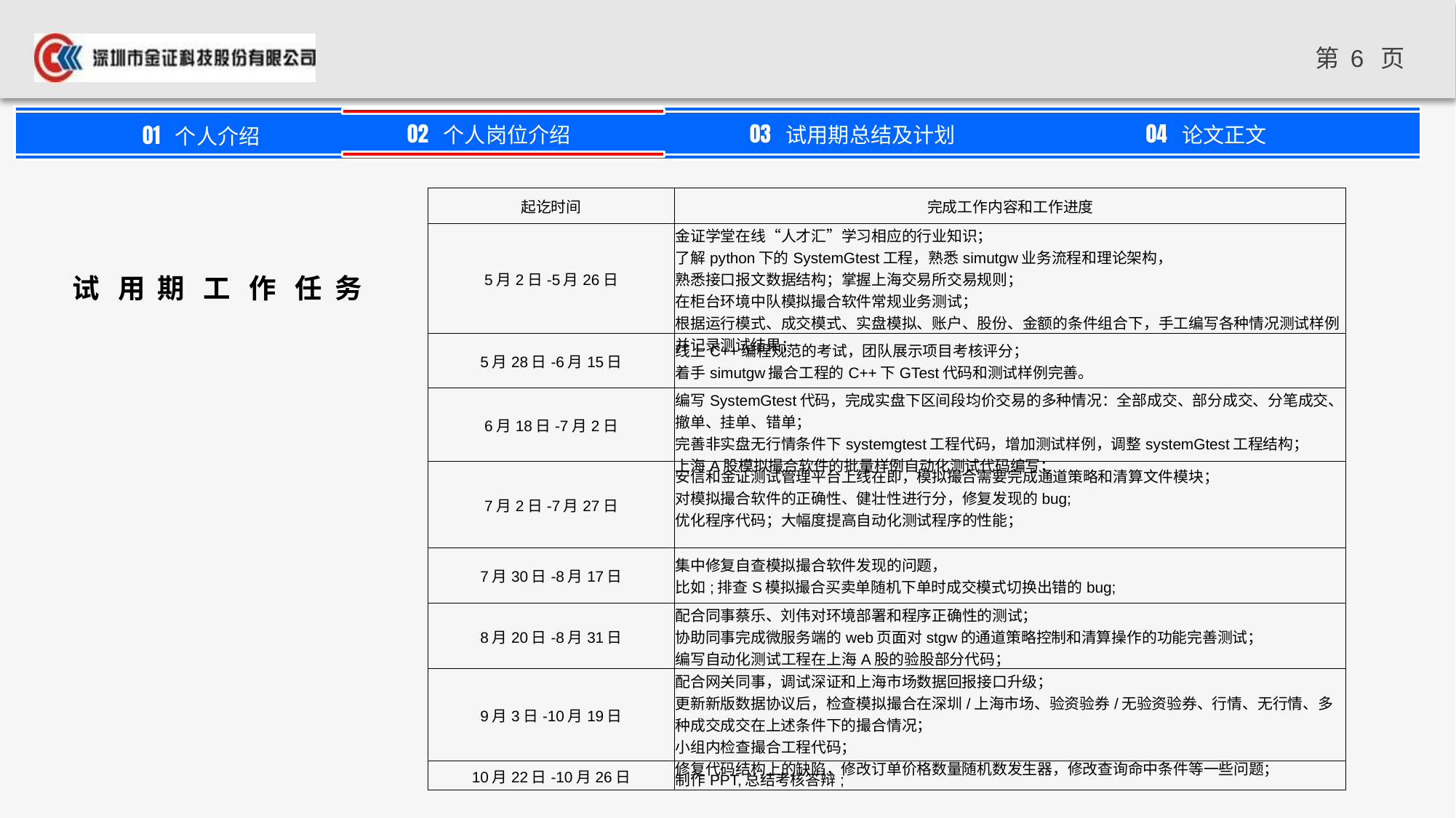

| 起讫时间 | 完成工作内容和工作进度 |
| --- | --- |
| 5月2日-5月26日 | 金证学堂在线“人才汇”学习相应的行业知识； 了解python下的SystemGtest工程，熟悉simutgw业务流程和理论架构， 熟悉接口报文数据结构；掌握上海交易所交易规则； 在柜台环境中队模拟撮合软件常规业务测试； 根据运行模式、成交模式、实盘模拟、账户、股份、金额的条件组合下，手工编写各种情况测试样例并记录测试结果； |
| 5月28日-6月15日 | 线上C++编程规范的考试，团队展示项目考核评分； 着手simutgw撮合工程的C++下GTest代码和测试样例完善。 |
| 6月18日-7月2日 | 编写SystemGtest代码，完成实盘下区间段均价交易的多种情况：全部成交、部分成交、分笔成交、撤单、挂单、错单； 完善非实盘无行情条件下systemgtest工程代码，增加测试样例，调整systemGtest工程结构； 上海A股模拟撮合软件的批量样例自动化测试代码编写； |
| 7月2日-7月27日 | 安信和金证测试管理平台上线在即，模拟撮合需要完成通道策略和清算文件模块； 对模拟撮合软件的正确性、健壮性进行分，修复发现的bug; 优化程序代码；大幅度提高自动化测试程序的性能； |
| 7月30日-8月17日 | 集中修复自查模拟撮合软件发现的问题， 比如;排查S模拟撮合买卖单随机下单时成交模式切换出错的bug; |
| 8月20日-8月31日 | 配合同事蔡乐、刘伟对环境部署和程序正确性的测试； 协助同事完成微服务端的web页面对stgw的通道策略控制和清算操作的功能完善测试； 编写自动化测试工程在上海A股的验股部分代码； |
| 9月3日-10月19日 | 配合网关同事，调试深证和上海市场数据回报接口升级； 更新新版数据协议后，检查模拟撮合在深圳/上海市场、验资验券/无验资验券、行情、无行情、多种成交成交在上述条件下的撮合情况； 小组内检查撮合工程代码； 修复代码结构上的缺陷，修改订单价格数量随机数发生器，修改查询命中条件等一些问题； |
| 10月22日-10月26日 | 制作PPT,总结考核答辩; |
试   用  期   工   作   任  务